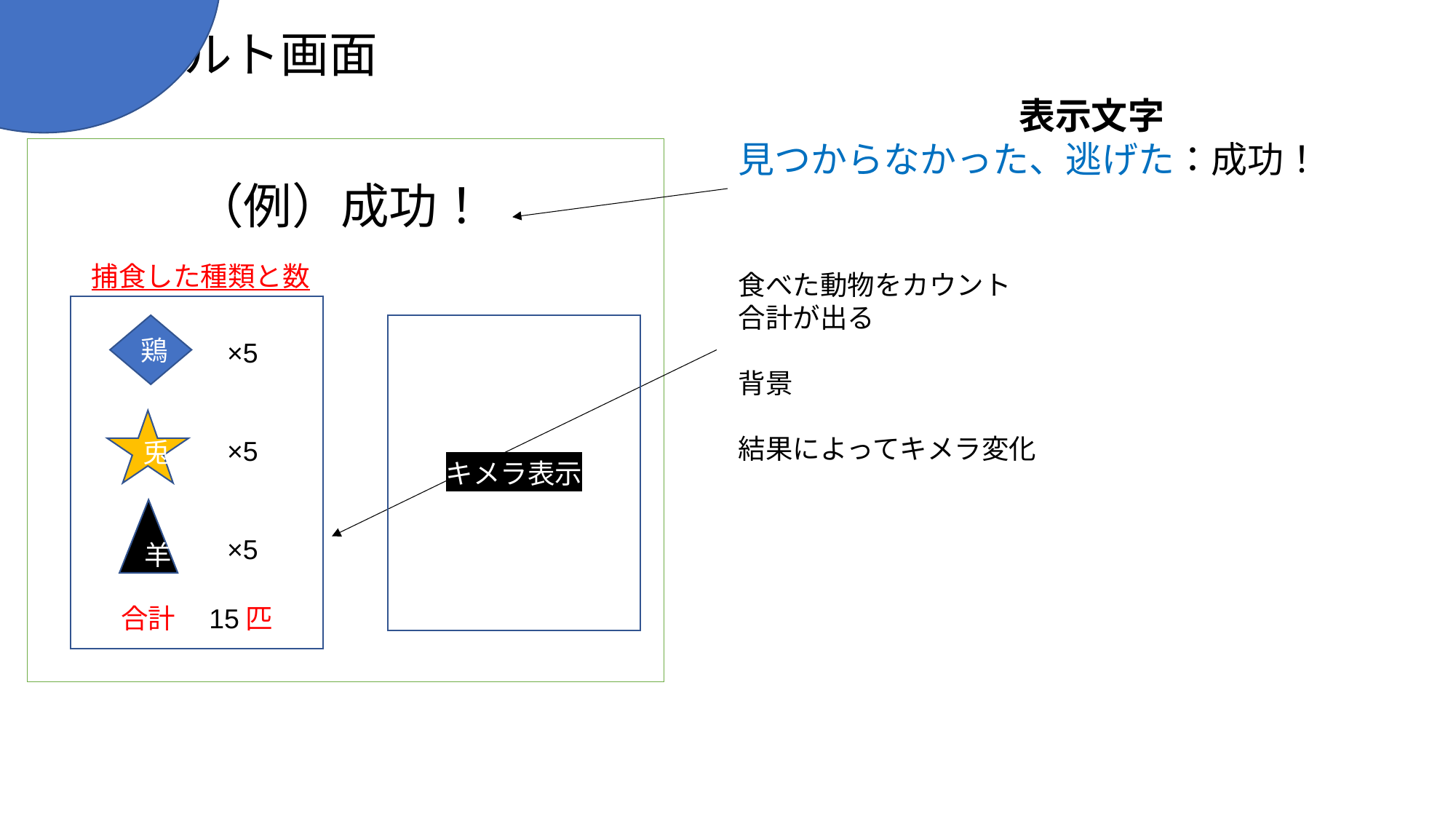

リザルト画面
表示文字
見つからなかった、逃げた：成功！

食べた動物をカウント
合計が出る

背景

結果によってキメラ変化

（例）成功！
捕食した種類と数

鶏
キメラ表示
×5

×5

×5
兎
羊
合計　15匹